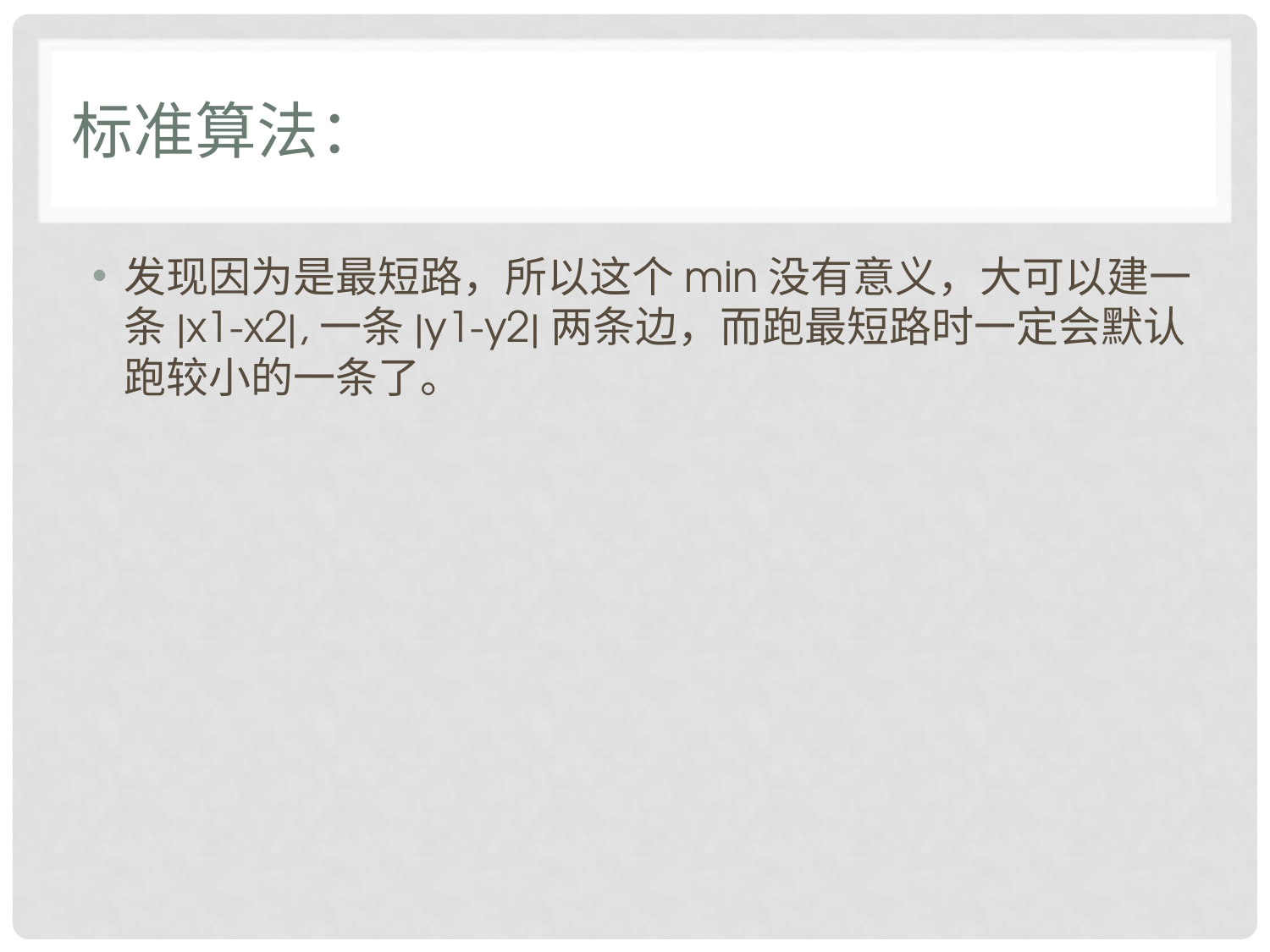

# 标准算法：
发现因为是最短路，所以这个min没有意义，大可以建一条|x1-x2|,一条|y1-y2|两条边，而跑最短路时一定会默认跑较小的一条了。